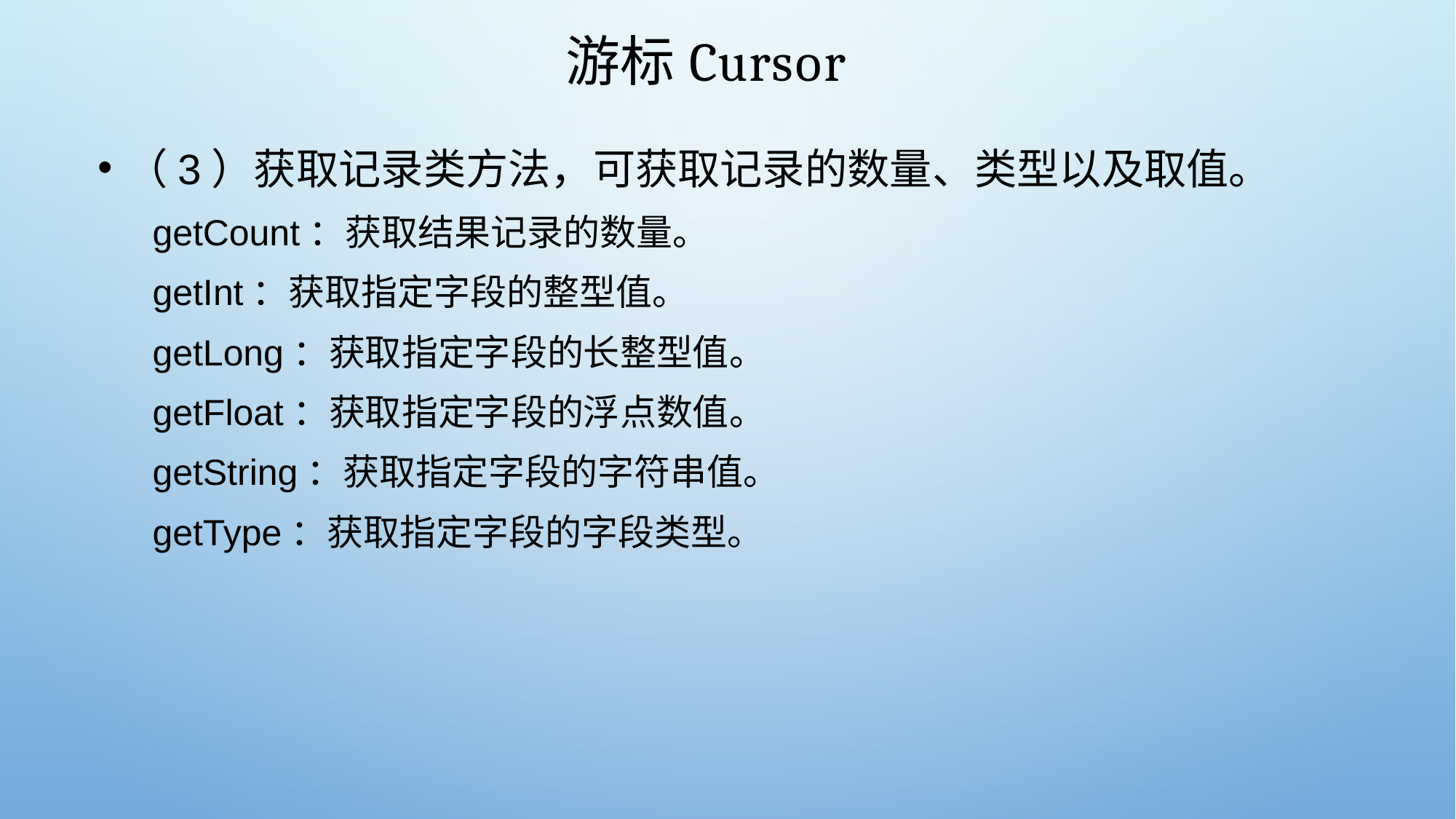

# 游标Cursor
（3）获取记录类方法，可获取记录的数量、类型以及取值。
getCount：获取结果记录的数量。
getInt：获取指定字段的整型值。
getLong：获取指定字段的长整型值。
getFloat：获取指定字段的浮点数值。
getString：获取指定字段的字符串值。
getType：获取指定字段的字段类型。